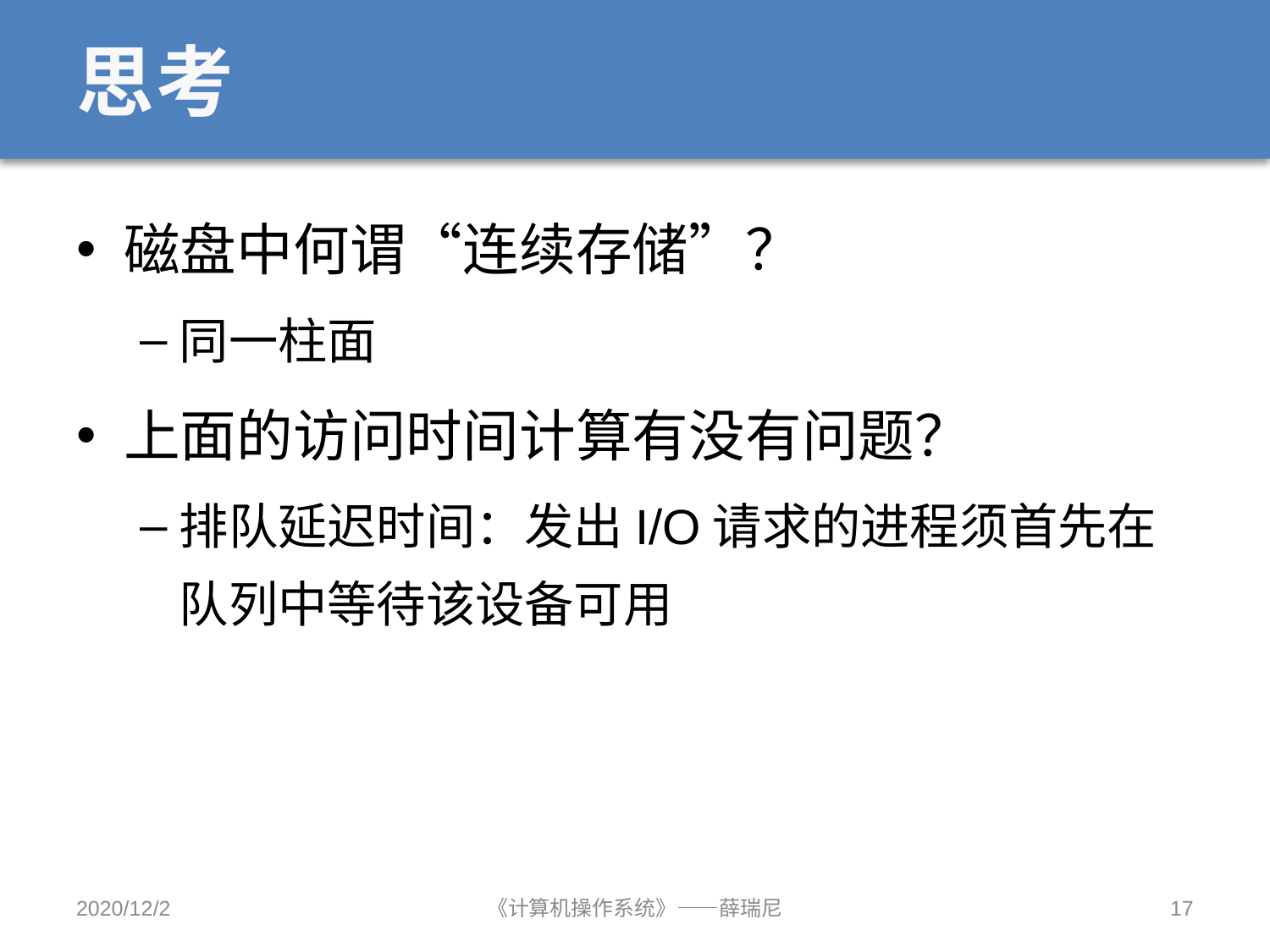

# 思考
磁盘中何谓“连续存储”？
同一柱面
上面的访问时间计算有没有问题？
排队延迟时间：发出I/O请求的进程须首先在队列中等待该设备可用

2020/12/2
《计算机操作系统》——薛瑞尼
17